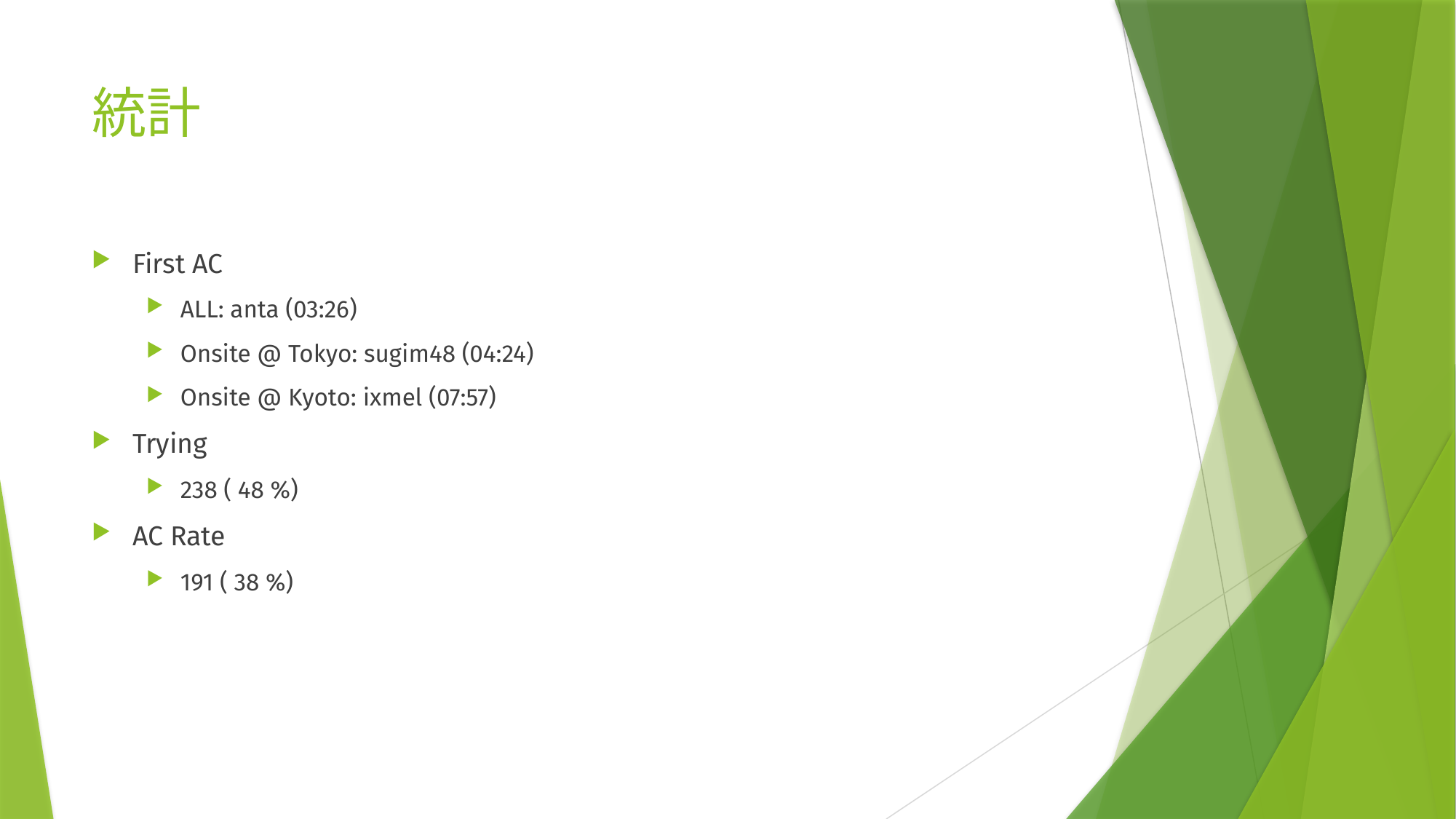

# 統計
First AC
ALL: anta (03:26)
Onsite @ Tokyo: sugim48 (04:24)
Onsite @ Kyoto: ixmel (07:57)
Trying
238 ( 48 %)
AC Rate
191 ( 38 %)